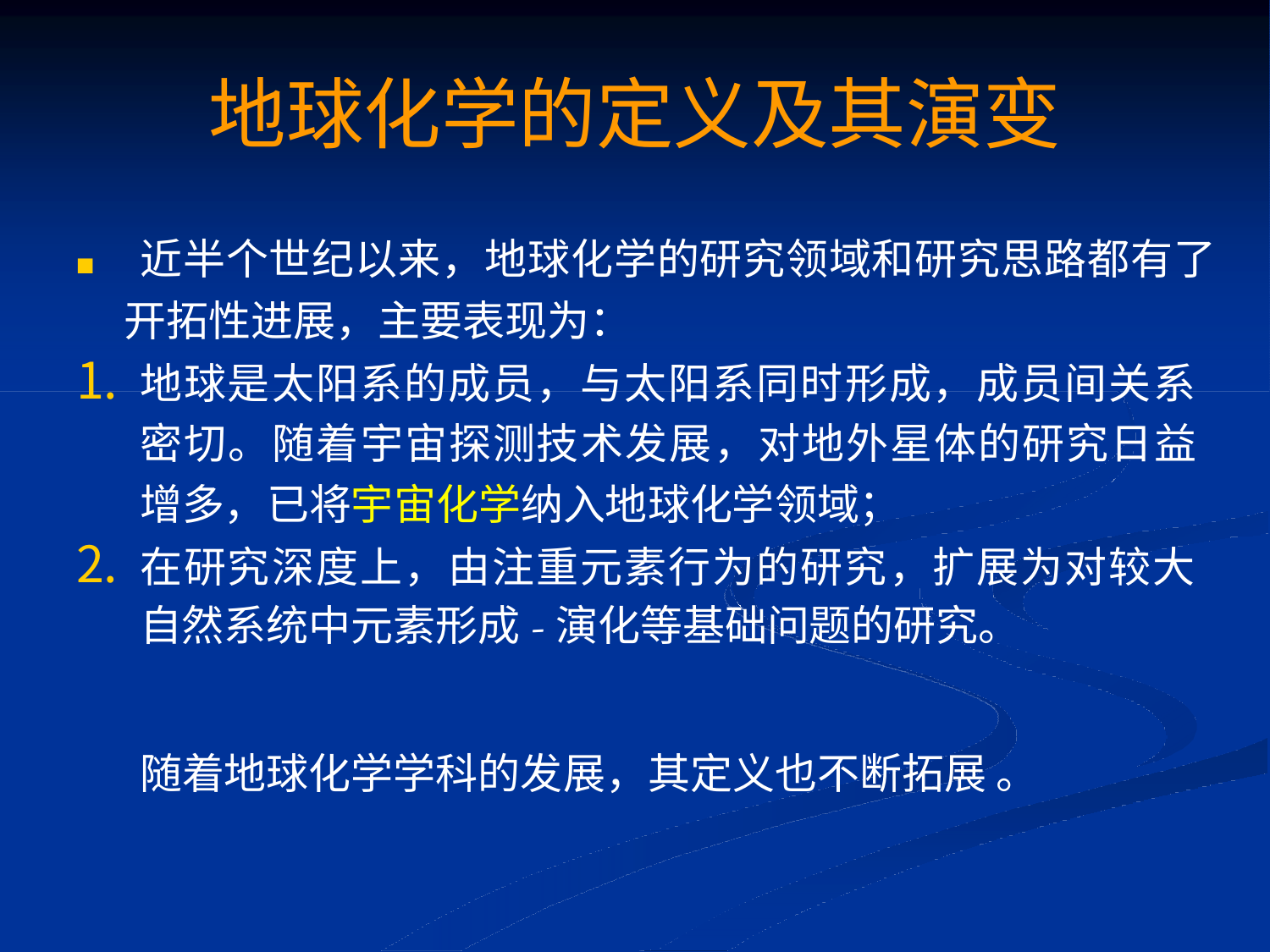

# 地球化学的定义及其演变
◼ 近半个世纪以来，地球化学的研究领域和研究思路都有了 开拓性进展，主要表现为：
地球是太阳系的成员，与太阳系同时形成，成员间关系 密切。随着宇宙探测技术发展，对地外星体的研究日益 增多，已将宇宙化学纳入地球化学领域；
在研究深度上，由注重元素行为的研究，扩展为对较大 自然系统中元素形成-演化等基础问题的研究。

随着地球化学学科的发展，其定义也不断拓展 。